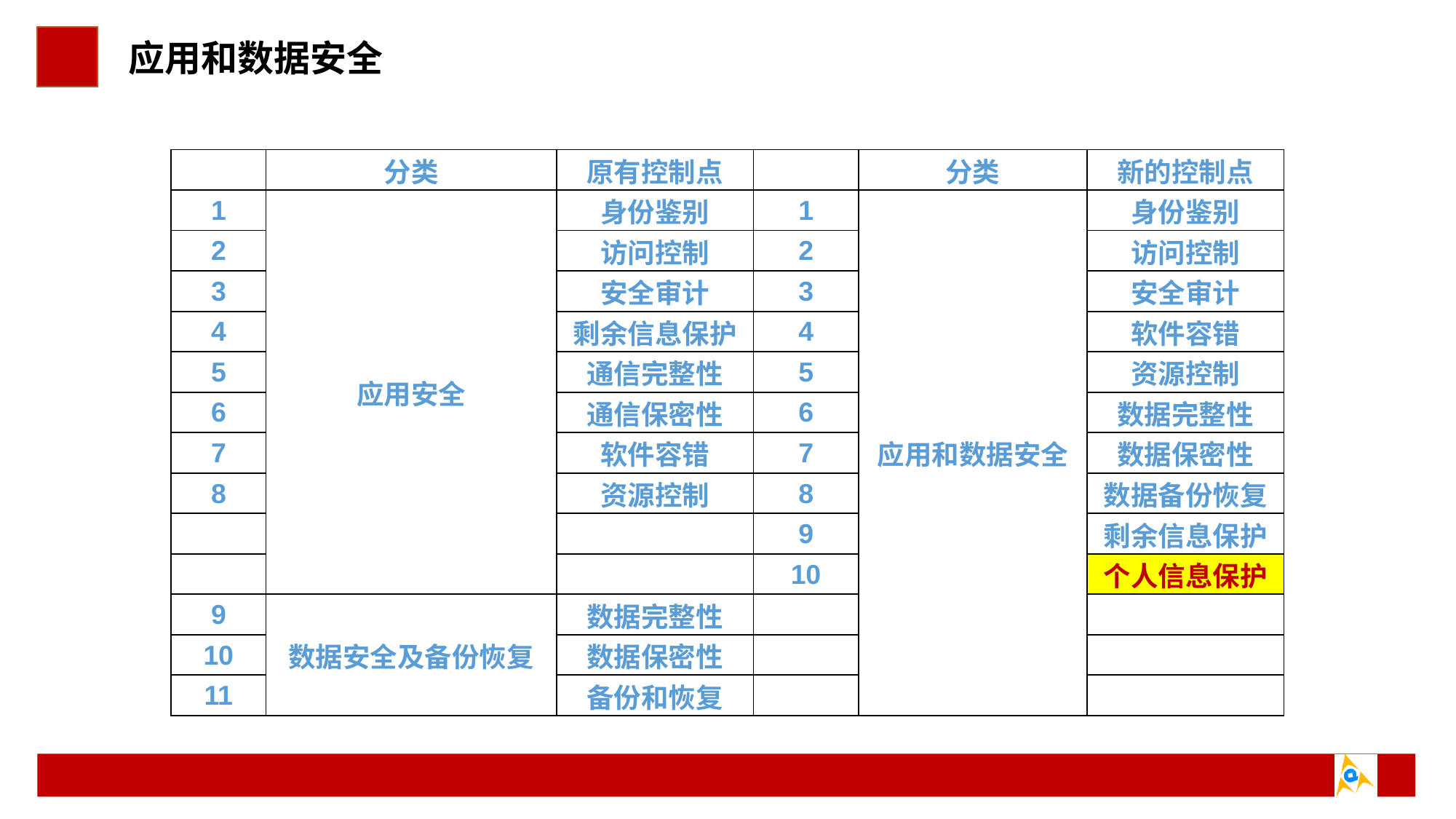

# 应用和数据安全
|  | 分类 | 原有控制点 |  | 分类 | 新的控制点 |
| --- | --- | --- | --- | --- | --- |
| 1 | 应用安全 | 身份鉴别 | 1 | 应用和数据安全 | 身份鉴别 |
| 2 |  | 访问控制 | 2 |  | 访问控制 |
| 3 |  | 安全审计 | 3 |  | 安全审计 |
| 4 |  | 剩余信息保护 | 4 |  | 软件容错 |
| 5 |  | 通信完整性 | 5 |  | 资源控制 |
| 6 |  | 通信保密性 | 6 |  | 数据完整性 |
| 7 |  | 软件容错 | 7 |  | 数据保密性 |
| 8 |  | 资源控制 | 8 |  | 数据备份恢复 |
|  |  |  | 9 |  | 剩余信息保护 |
|  |  |  | 10 |  | 个人信息保护 |
| 9 | 数据安全及备份恢复 | 数据完整性 |  |  |  |
| 10 |  | 数据保密性 |  |  |  |
| 11 |  | 备份和恢复 |  |  |  |